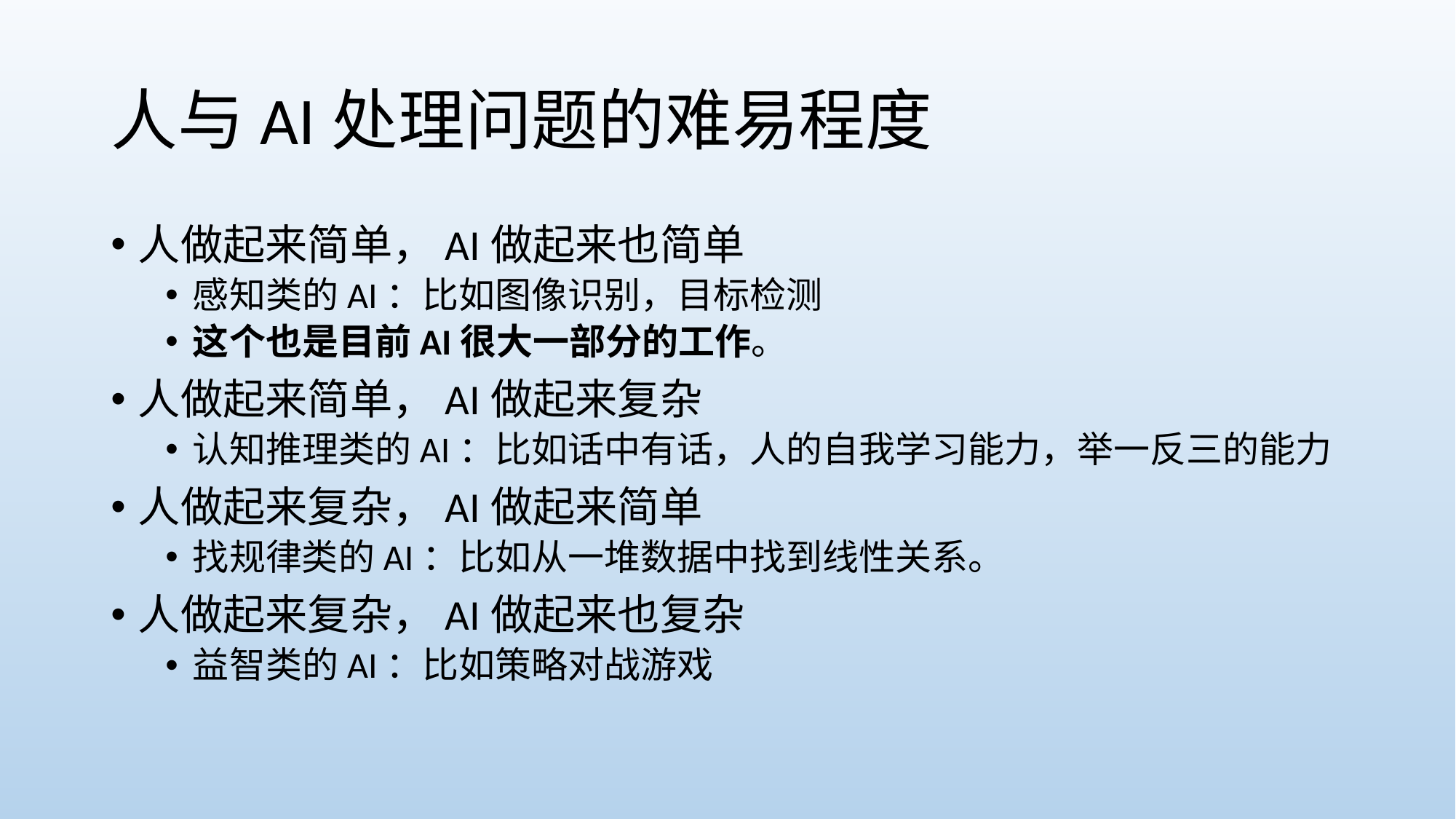

# 人与AI处理问题的难易程度
人做起来简单，AI做起来也简单
感知类的AI：比如图像识别，目标检测
这个也是目前AI很大一部分的工作。
人做起来简单，AI做起来复杂
认知推理类的AI：比如话中有话，人的自我学习能力，举一反三的能力
人做起来复杂，AI做起来简单
找规律类的AI：比如从一堆数据中找到线性关系。
人做起来复杂，AI做起来也复杂
益智类的AI：比如策略对战游戏